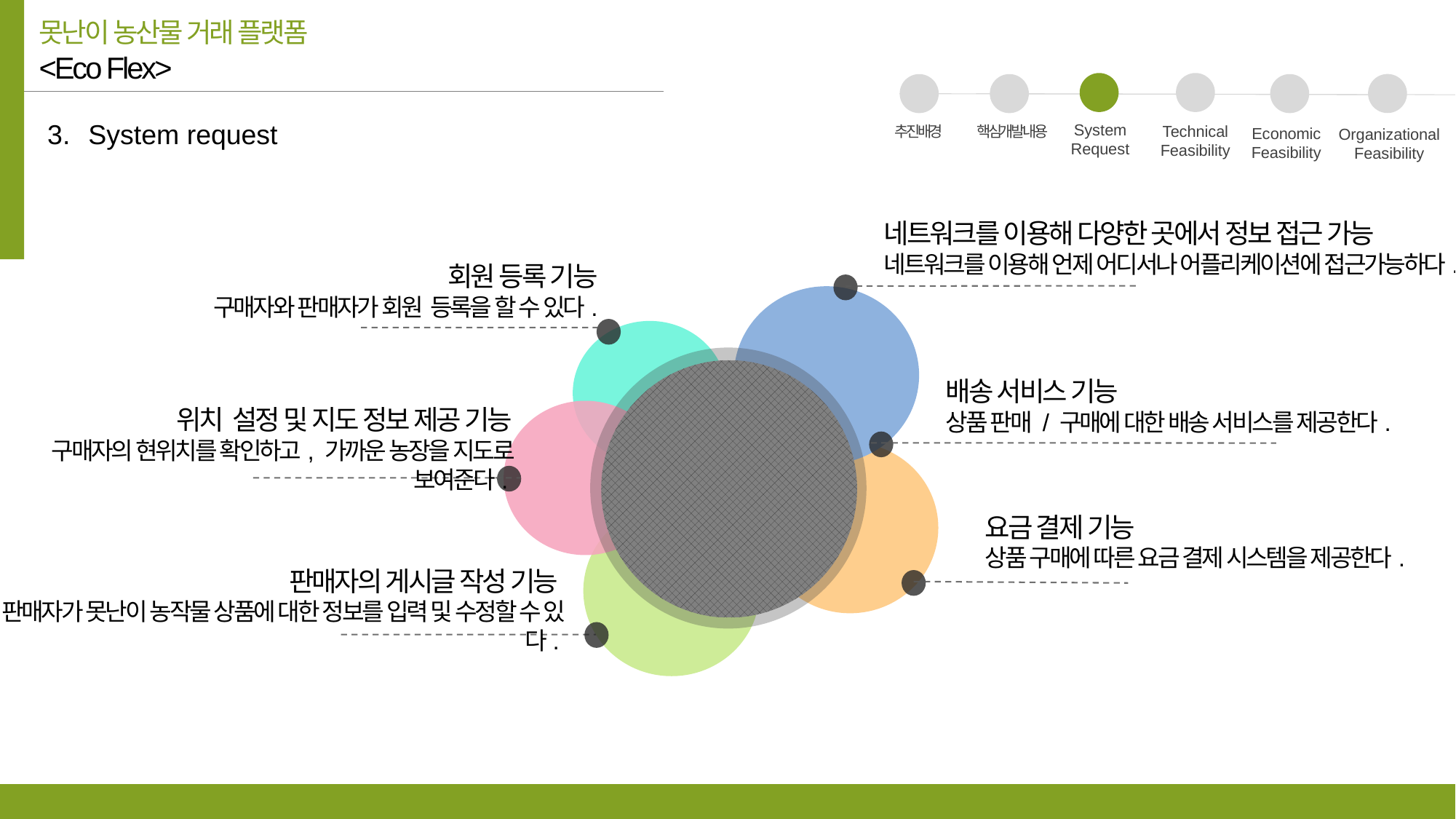

못난이 농산물 거래 플랫폼
<Eco Flex>

03

05
04
06
01
02
System request
System
Request
Technical
Feasibility
추진배경
핵심개발내용
Economic
Feasibility
Organizational
Feasibility
네트워크를 이용해 다양한 곳에서 정보 접근 가능
네트워크를 이용해 언제 어디서나 어플리케이션에 접근가능하다.

회원 등록 기능
구매자와 판매자가 회원  등록을 할 수 있다.

배송 서비스 기능
상품 판매 / 구매에 대한 배송 서비스를 제공한다.

위치  설정 및 지도 정보 제공 기능
구매자의 현위치를 확인하고, 가까운 농장을 지도로 보여준다.

Business
requirements
요금 결제 기능
상품 구매에 따른 요금 결제 시스템을 제공한다.

판매자의 게시글 작성 기능
판매자가 못난이 농작물 상품에 대한 정보를 입력 및 수정할 수 있다.